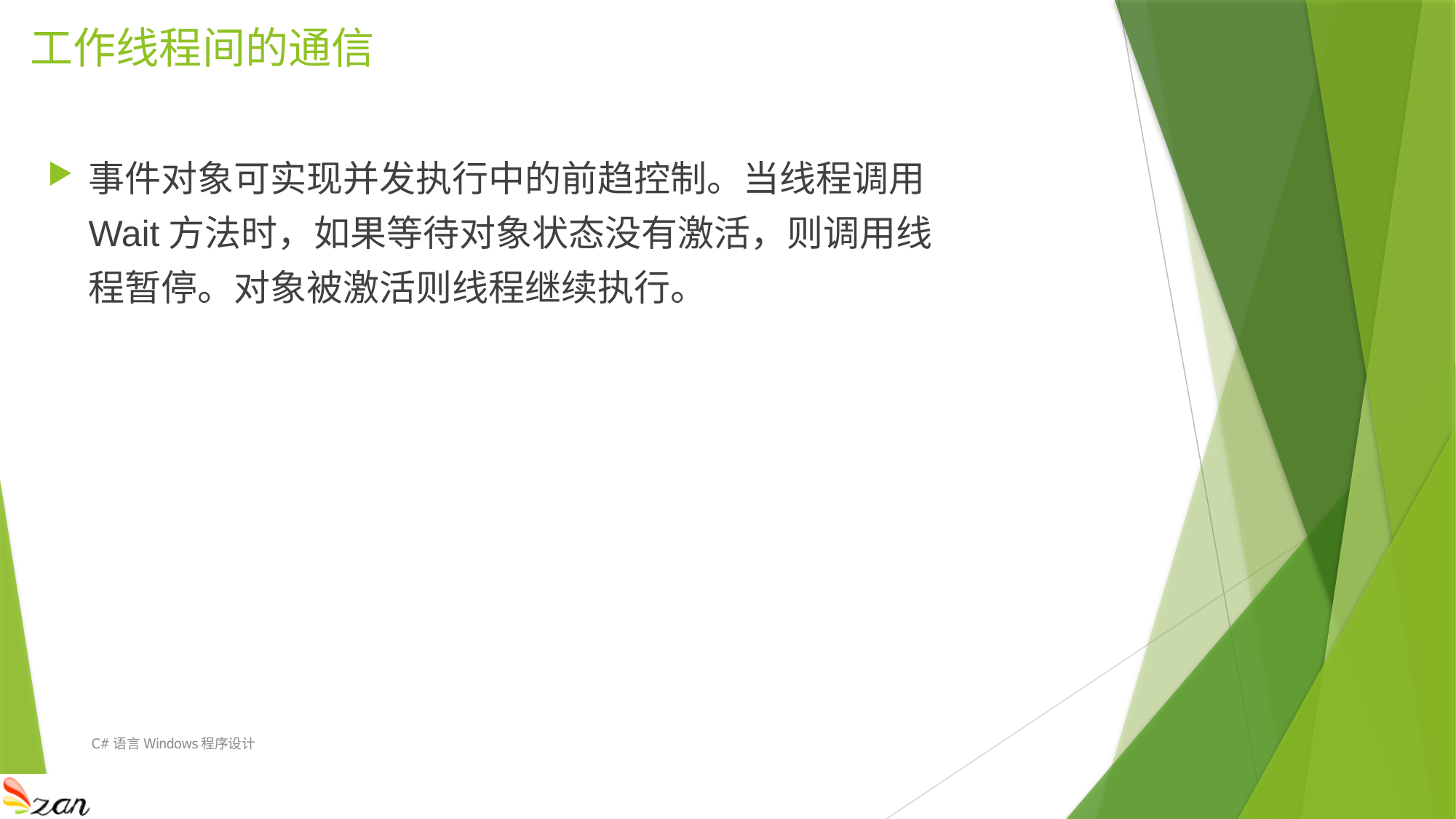

# 工作线程间的通信
事件对象可实现并发执行中的前趋控制。当线程调用Wait方法时，如果等待对象状态没有激活，则调用线程暂停。对象被激活则线程继续执行。
C#语言Windows程序设计